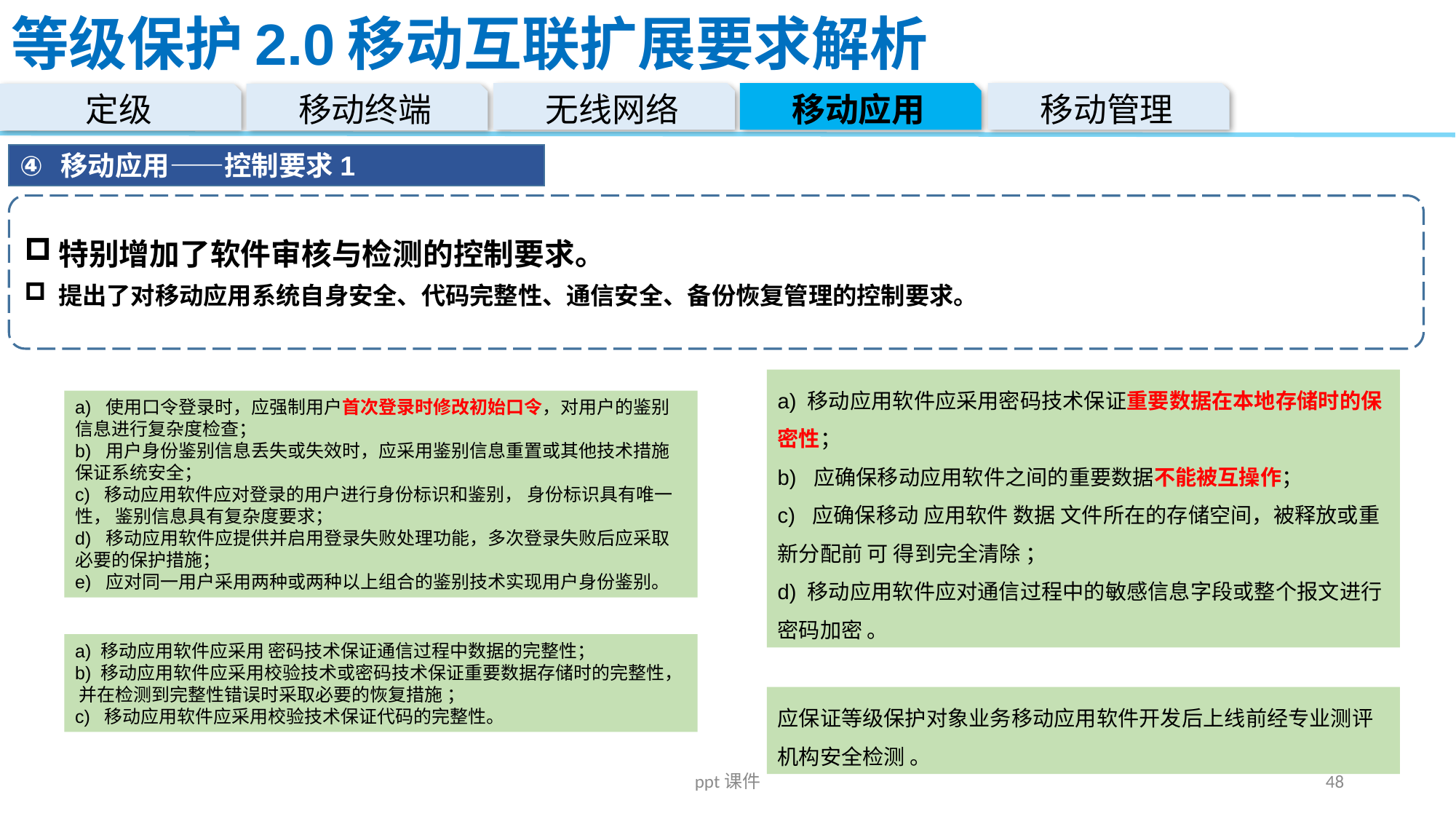

# 等级保护2.0移动互联扩展要求解析
无线网络
移动应用
移动管理
定级
移动终端
移动应用——控制要求1
特别增加了软件审核与检测的控制要求。
提出了对移动应用系统自身安全、代码完整性、通信安全、备份恢复管理的控制要求。
a) 移动应用软件应采用密码技术保证重要数据在本地存储时的保密性；
b)  应确保移动应用软件之间的重要数据不能被互操作；
c)  应确保移动 应用软件 数据 文件所在的存储空间，被释放或重新分配前 可 得到完全清除 ；
d) 移动应用软件应对通信过程中的敏感信息字段或整个报文进行密码加密 。
a)  使用口令登录时，应强制用户首次登录时修改初始口令，对用户的鉴别信息进行复杂度检查；
b)  用户身份鉴别信息丢失或失效时，应采用鉴别信息重置或其他技术措施保证系统安全；
c)  移动应用软件应对登录的用户进行身份标识和鉴别， 身份标识具有唯一性， 鉴别信息具有复杂度要求；
d)  移动应用软件应提供并启用登录失败处理功能，多次登录失败后应采取必要的保护措施；
e)  应对同一用户采用两种或两种以上组合的鉴别技术实现用户身份鉴别。
a) 移动应用软件应采用 密码技术保证通信过程中数据的完整性；
b) 移动应用软件应采用校验技术或密码技术保证重要数据存储时的完整性，  并在检测到完整性错误时采取必要的恢复措施 ；
c)  移动应用软件应采用校验技术保证代码的完整性。
应保证等级保护对象业务移动应用软件开发后上线前经专业测评机构安全检测 。
ppt课件
48